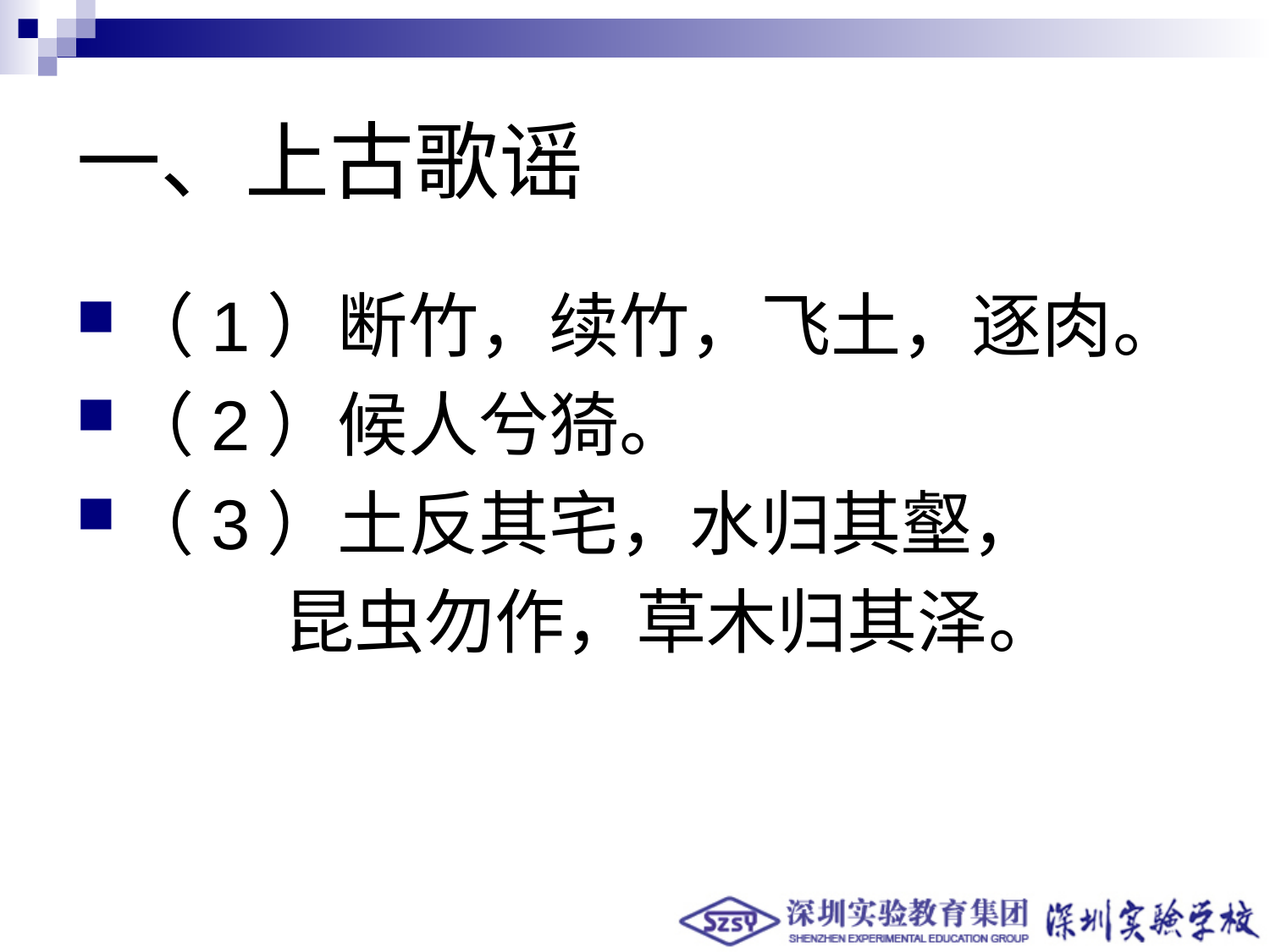

# 一、上古歌谣
（1）断竹，续竹，飞土，逐肉。
（2）候人兮猗。
（3）土反其宅，水归其壑，
            昆虫勿作，草木归其泽。